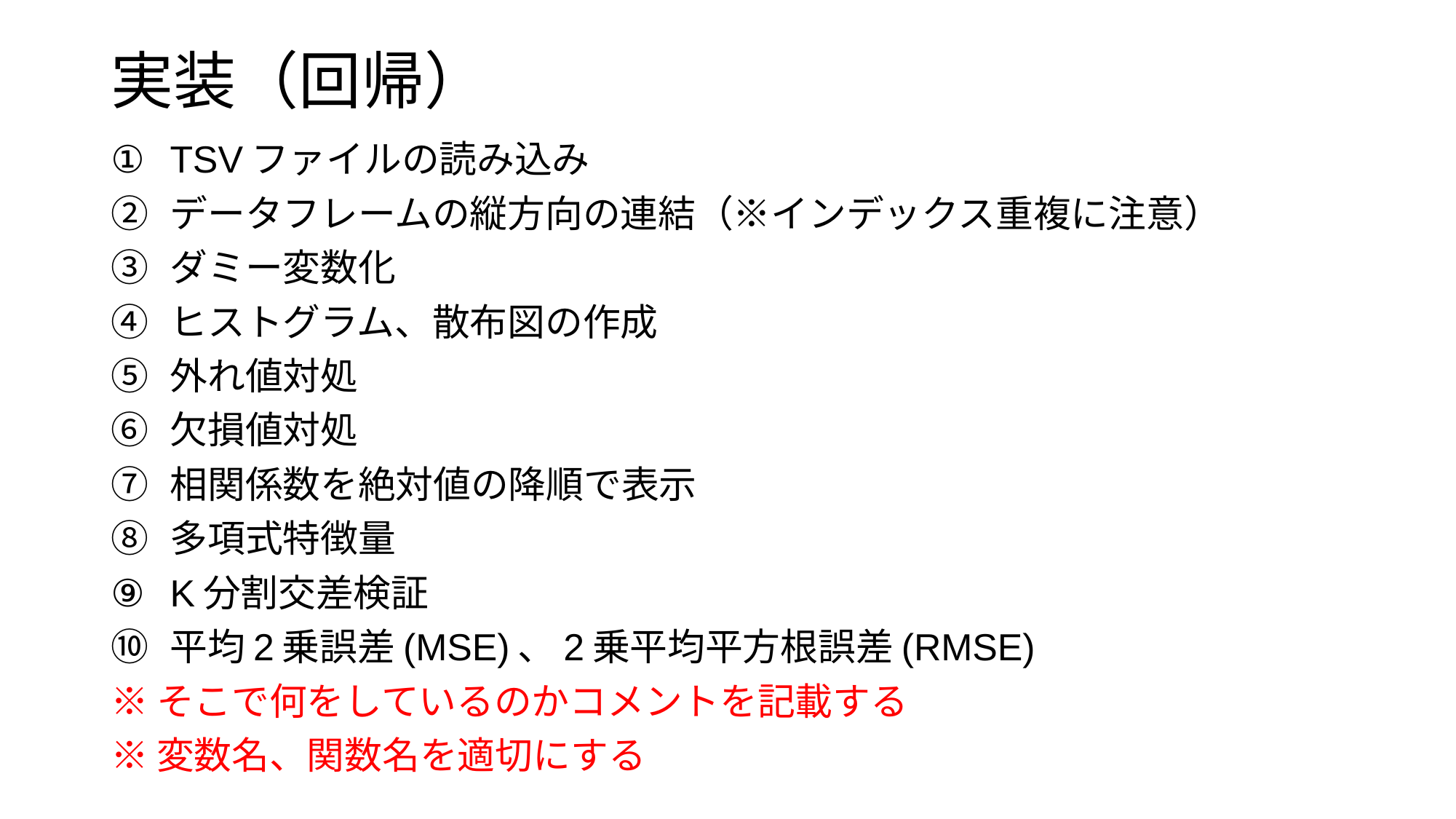

実装（回帰）
TSVファイルの読み込み
データフレームの縦方向の連結（※インデックス重複に注意）
ダミー変数化
ヒストグラム、散布図の作成
外れ値対処
欠損値対処
相関係数を絶対値の降順で表示
多項式特徴量
K分割交差検証
平均2乗誤差(MSE)、2乗平均平方根誤差(RMSE)
※そこで何をしているのかコメントを記載する
※変数名、関数名を適切にする